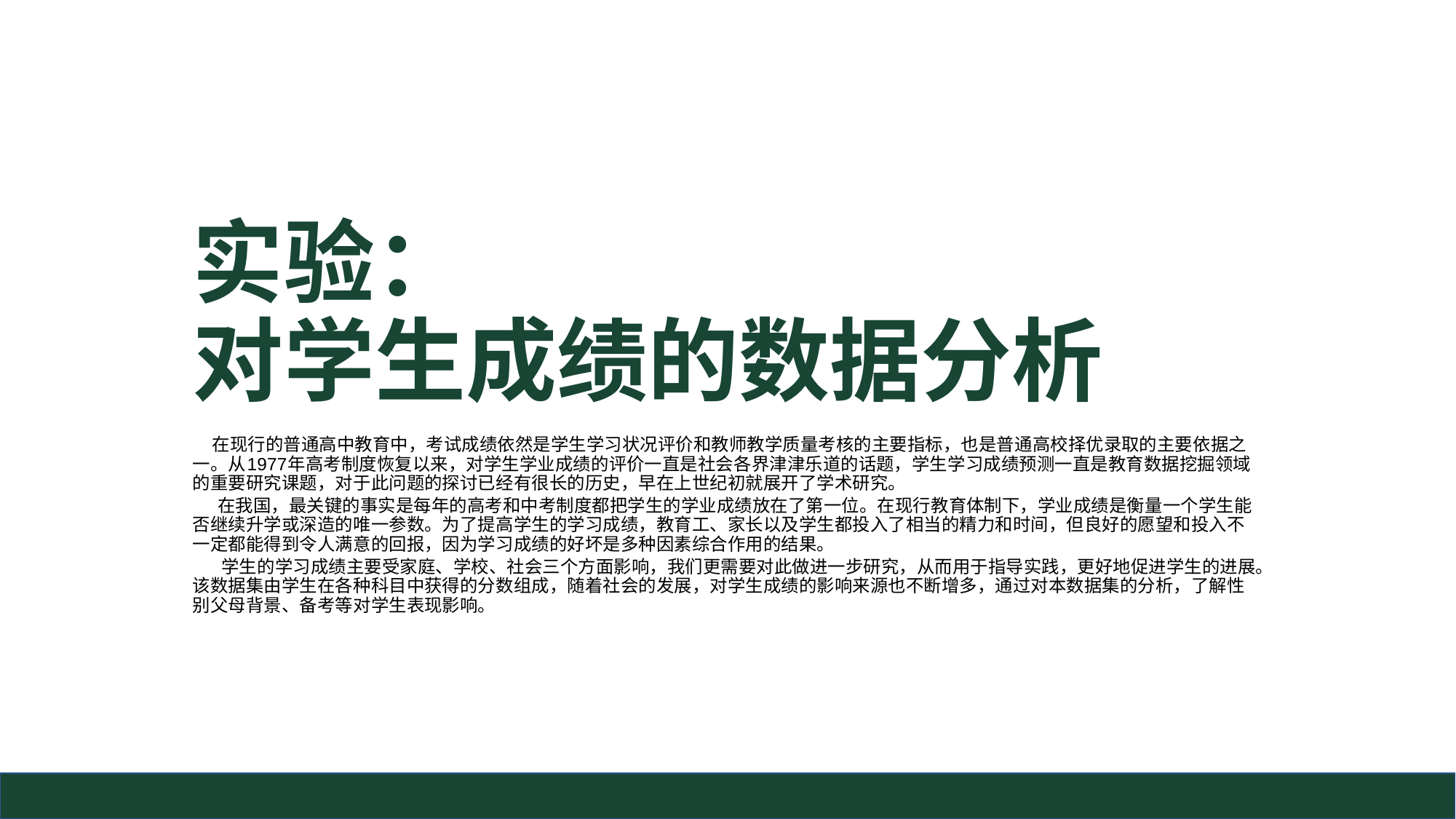

# 实验： 对学生成绩的数据分析
       在现行的普通高中教育中，考试成绩依然是学生学习状况评价和教师教学质量考核的主要指标，也是普通高校择优录取的主要依据之一。从1977年高考制度恢复以来，对学生学业成绩的评价一直是社会各界津津乐道的话题，学生学习成绩预测一直是教育数据挖掘领域的重要研究课题，对于此问题的探讨已经有很长的历史，早在上世纪初就展开了学术研究。
      在我国，最关键的事实是每年的高考和中考制度都把学生的学业成绩放在了第一位。在现行教育体制下，学业成绩是衡量一个学生能否继续升学或深造的唯一参数。为了提高学生的学习成绩，教育工、家长以及学生都投入了相当的精力和时间，但良好的愿望和投入不一定都能得到令人满意的回报，因为学习成绩的好坏是多种因素综合作用的结果。
       学生的学习成绩主要受家庭、学校、社会三个方面影响，我们更需要对此做进一步研究，从而用于指导实践，更好地促进学生的进展。该数据集由学生在各种科目中获得的分数组成，随着社会的发展，对学生成绩的影响来源也不断增多，通过对本数据集的分析，了解性别父母背景、备考等对学生表现影响。